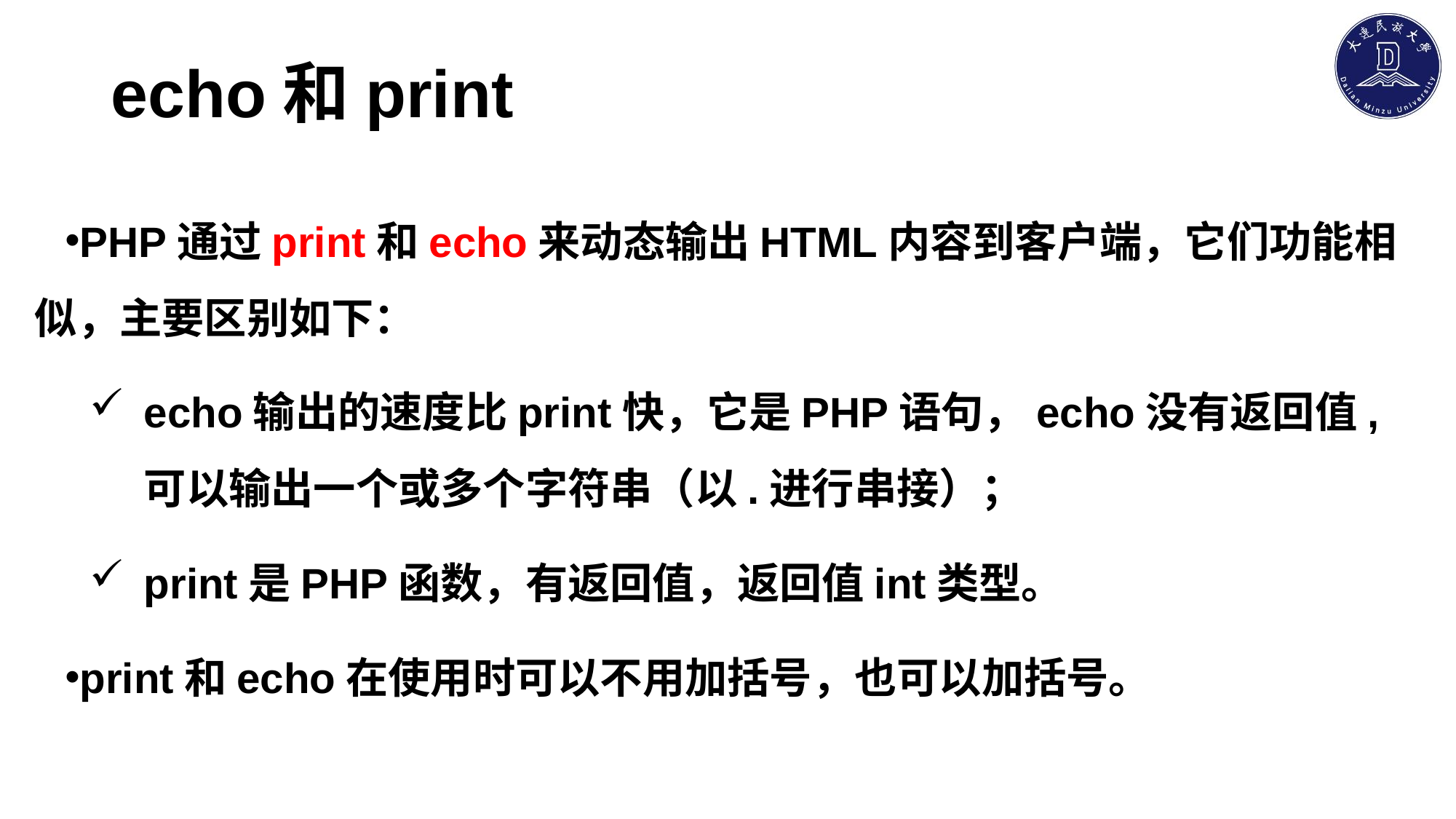

# echo和print
PHP通过print和echo来动态输出HTML内容到客户端，它们功能相似，主要区别如下：
echo输出的速度比print快，它是PHP语句，echo没有返回值,可以输出一个或多个字符串（以.进行串接）；
print是PHP函数，有返回值，返回值int类型。
print和echo在使用时可以不用加括号，也可以加括号。